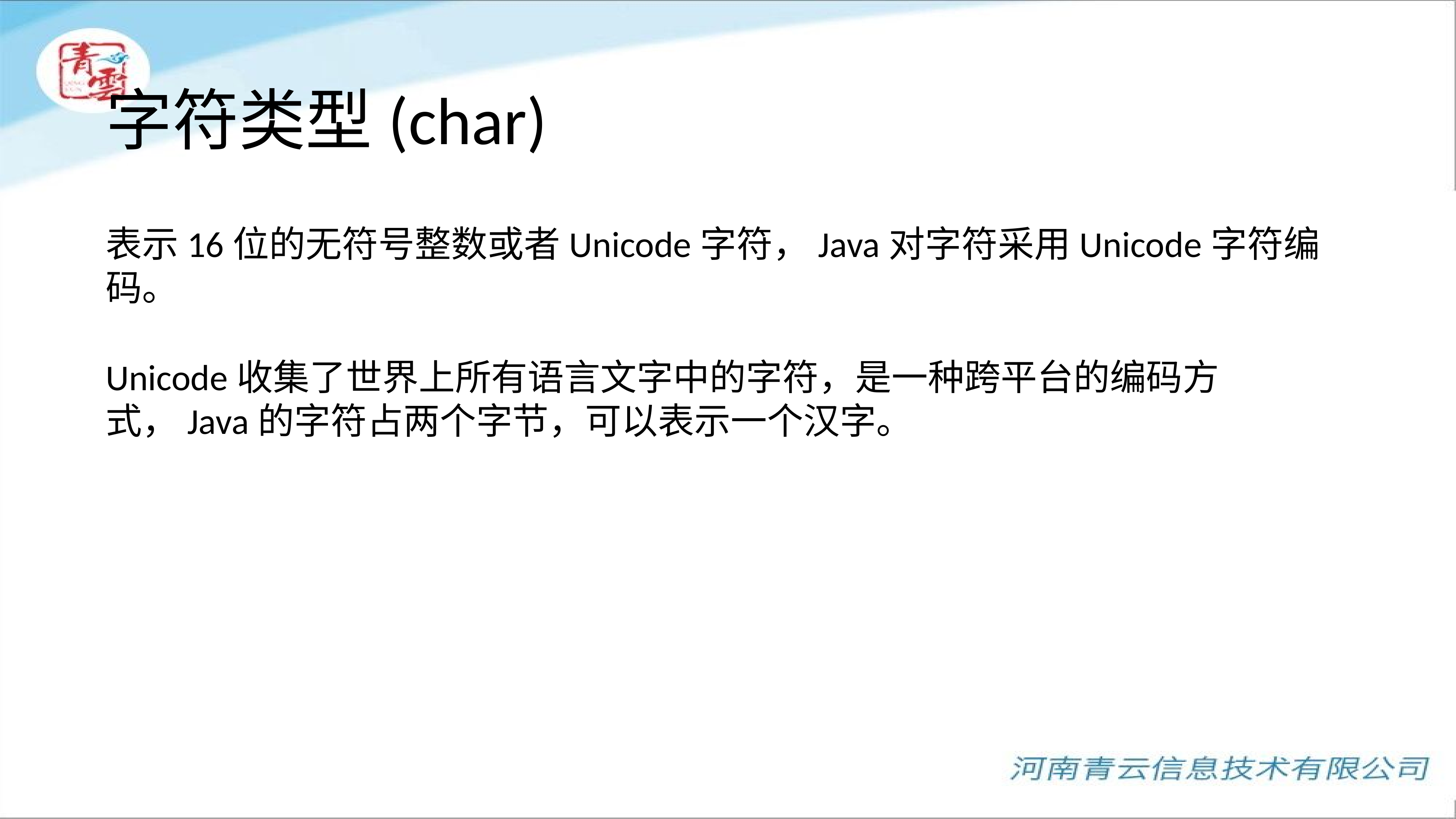

# 字符类型(char)
表示16位的无符号整数或者Unicode字符，Java对字符采用Unicode字符编码。

Unicode收集了世界上所有语言文字中的字符，是一种跨平台的编码方式，Java的字符占两个字节，可以表示一个汉字。